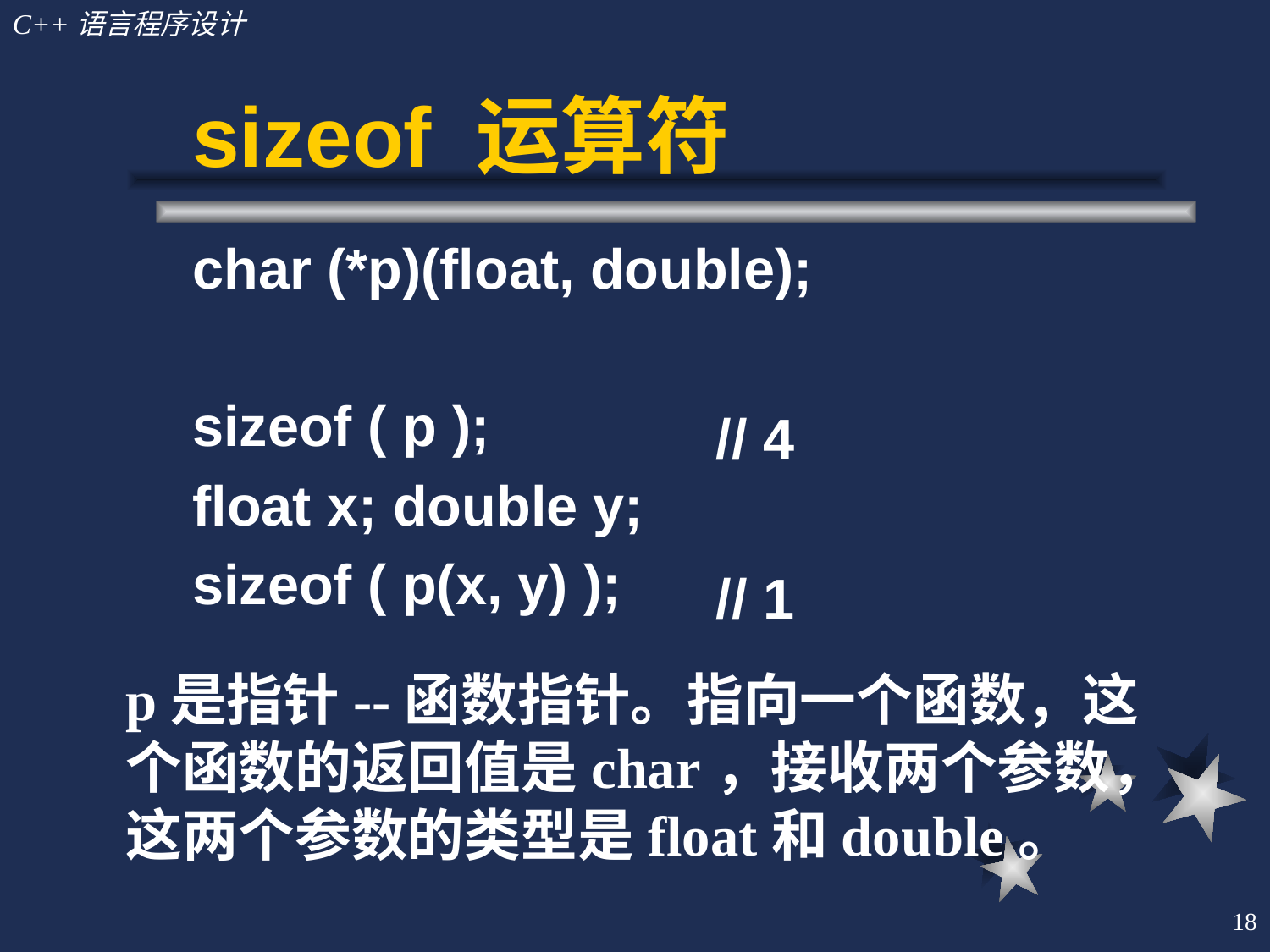

# sizeof 运算符
char (*p)(float, double);

sizeof ( p );
float x; double y;
sizeof ( p(x, y) );
// 4
// 1
p是指针--函数指针。指向一个函数，这个函数的返回值是char，接收两个参数，这两个参数的类型是float和double。
18